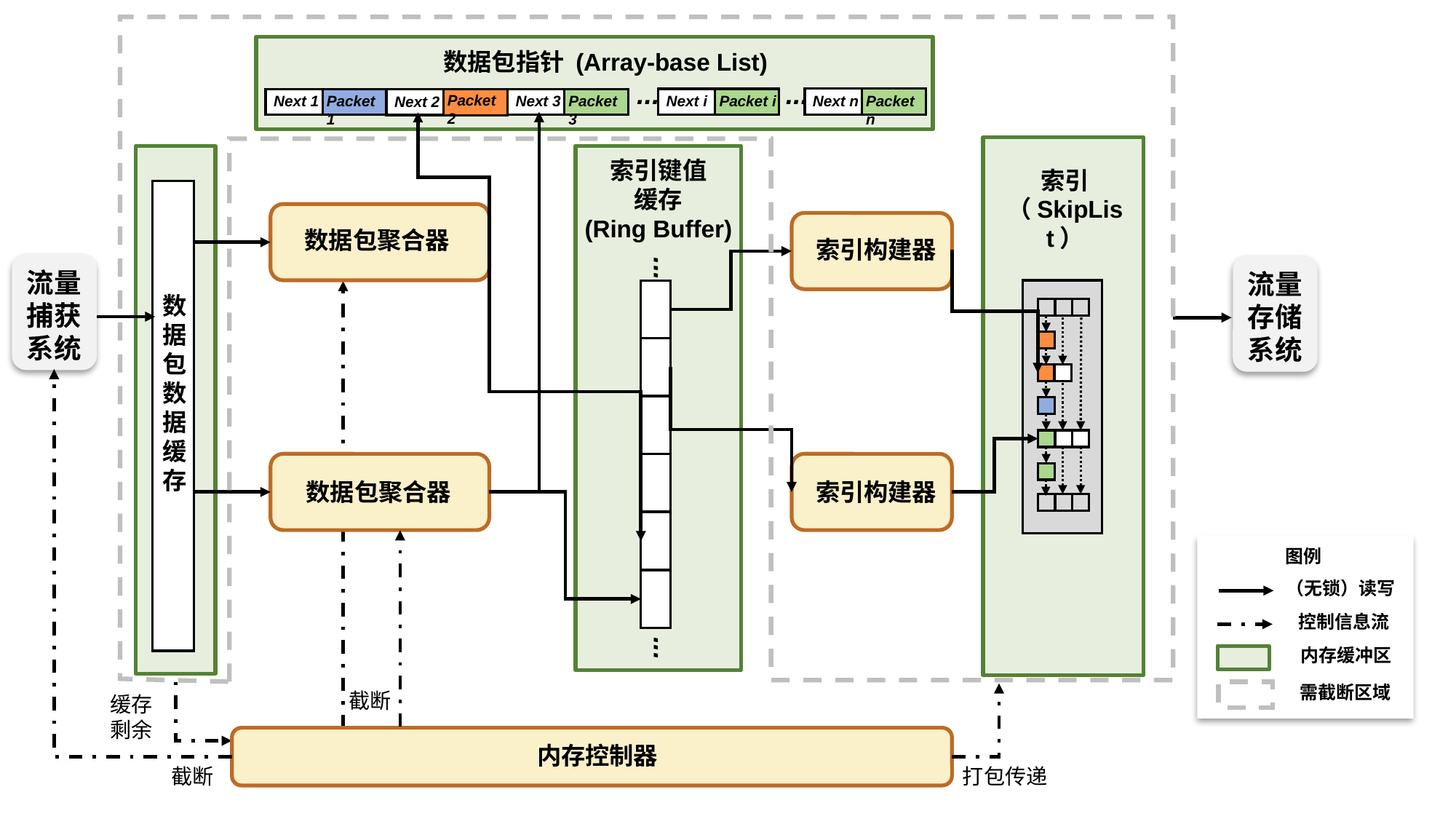

数据包指针 (Array-base List)
...
...
Packet 2

Next 2

Packet n

Next n

Packet i

Next i

Packet 3

Next 3

Next 1

Packet 1

索引键值
缓存
(Ring Buffer)

数据包数据缓存
索引（SkipList）

数据包聚合器

索引构建器

...

流量
捕获
系统

流量
存储
系统

数据包聚合器
索引构建器

（无锁）读写
内存缓冲区

图例
控制信息流
...
需截断区域
截断

缓存剩余

内存控制器
截断
打包传递